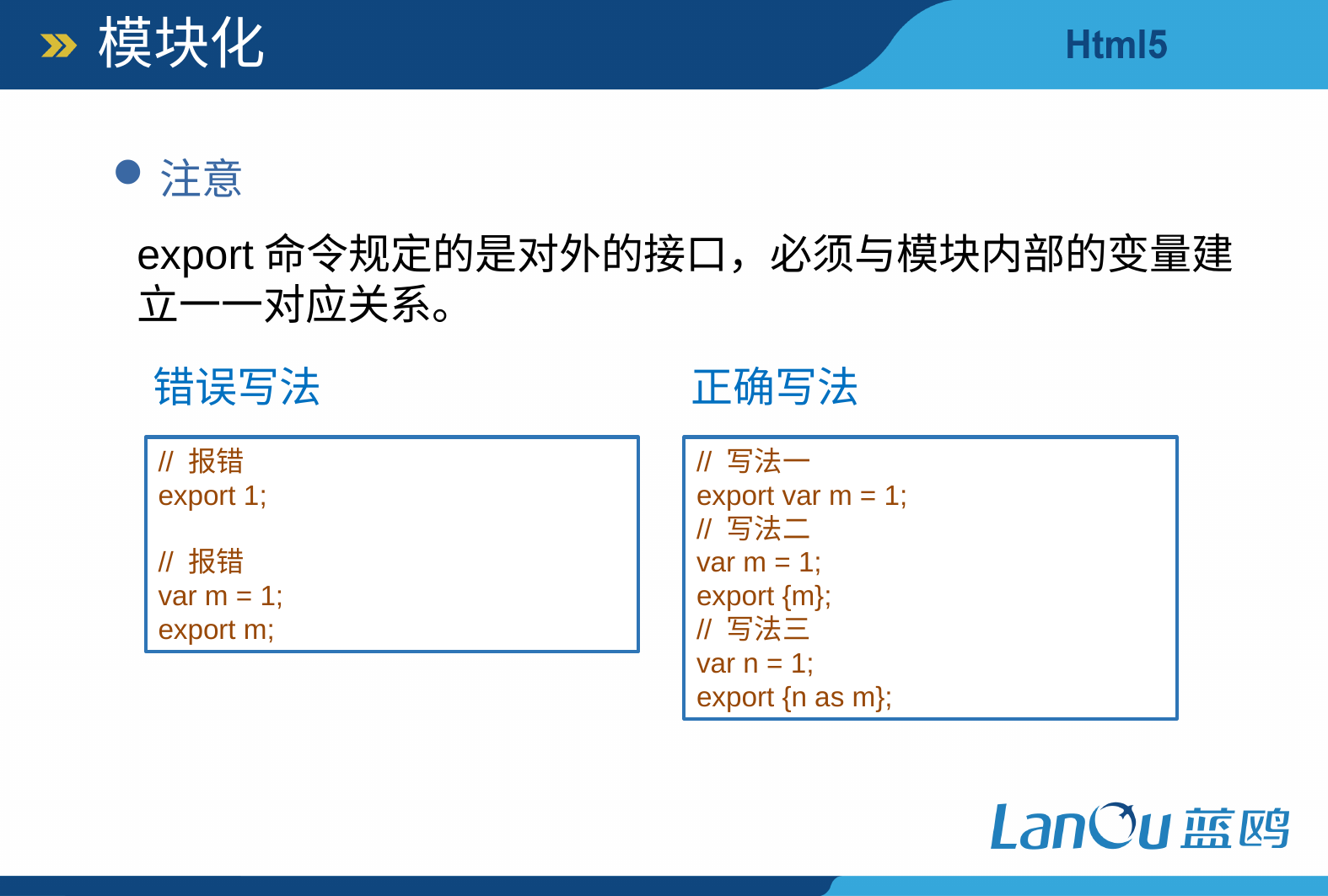

模块化
注意
export命令规定的是对外的接口，必须与模块内部的变量建立一一对应关系。
正确写法
错误写法
// 报错
export 1;

// 报错
var m = 1;
export m;
// 写法一
export var m = 1;
// 写法二
var m = 1;
export {m};
// 写法三
var n = 1;
export {n as m};